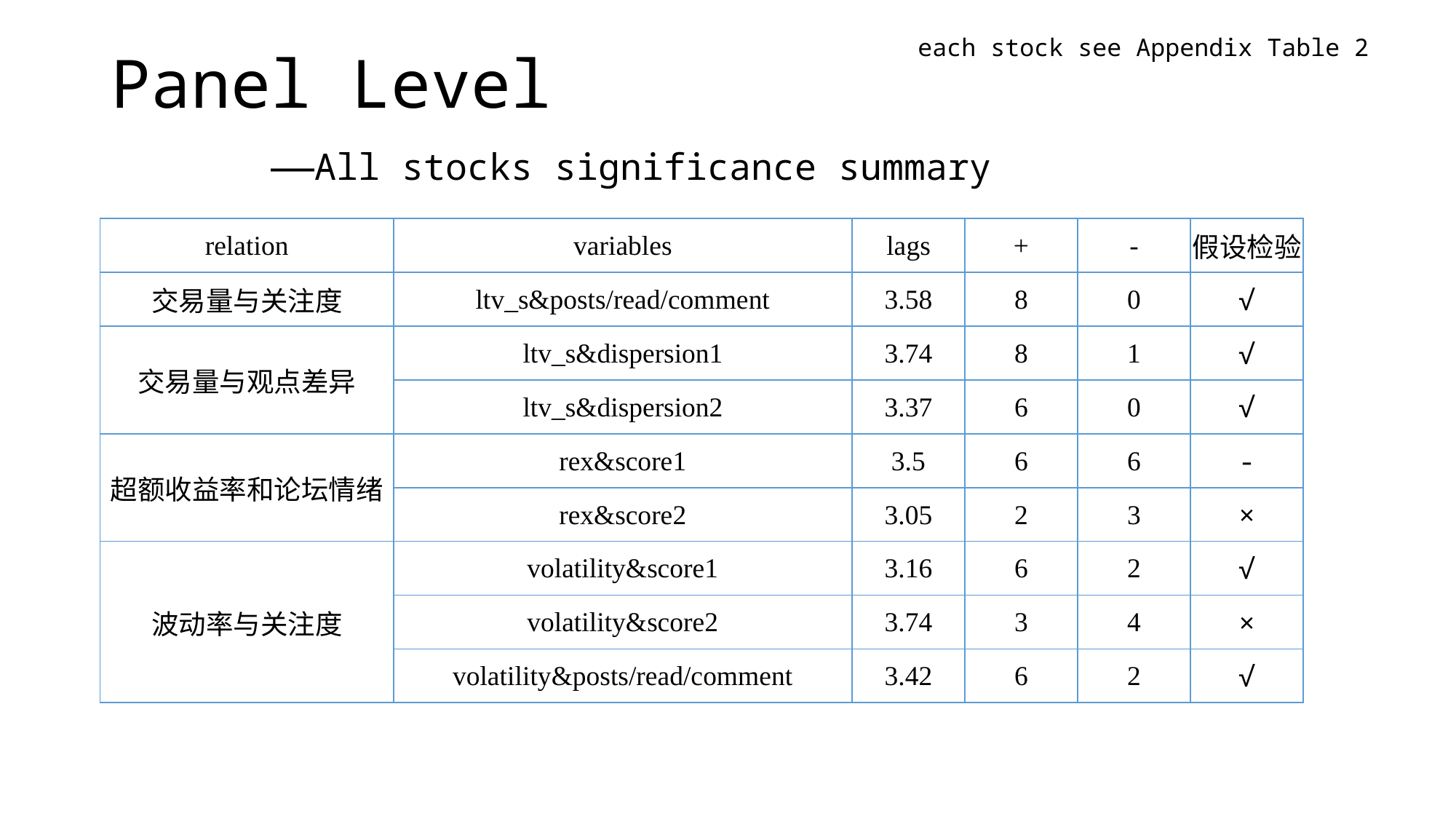

each stock see Appendix Table 2
# Panel Level ——All stocks significance summary
| relation | variables | lags | + | - | 假设检验 |
| --- | --- | --- | --- | --- | --- |
| 交易量与关注度 | ltv\_s&posts/read/comment | 3.58 | 8 | 0 | √ |
| 交易量与观点差异 | ltv\_s&dispersion1 | 3.74 | 8 | 1 | √ |
|  | ltv\_s&dispersion2 | 3.37 | 6 | 0 | √ |
| 超额收益率和论坛情绪 | rex&score1 | 3.5 | 6 | 6 | - |
|  | rex&score2 | 3.05 | 2 | 3 | × |
| 波动率与关注度 | volatility&score1 | 3.16 | 6 | 2 | √ |
|  | volatility&score2 | 3.74 | 3 | 4 | × |
|  | volatility&posts/read/comment | 3.42 | 6 | 2 | √ |